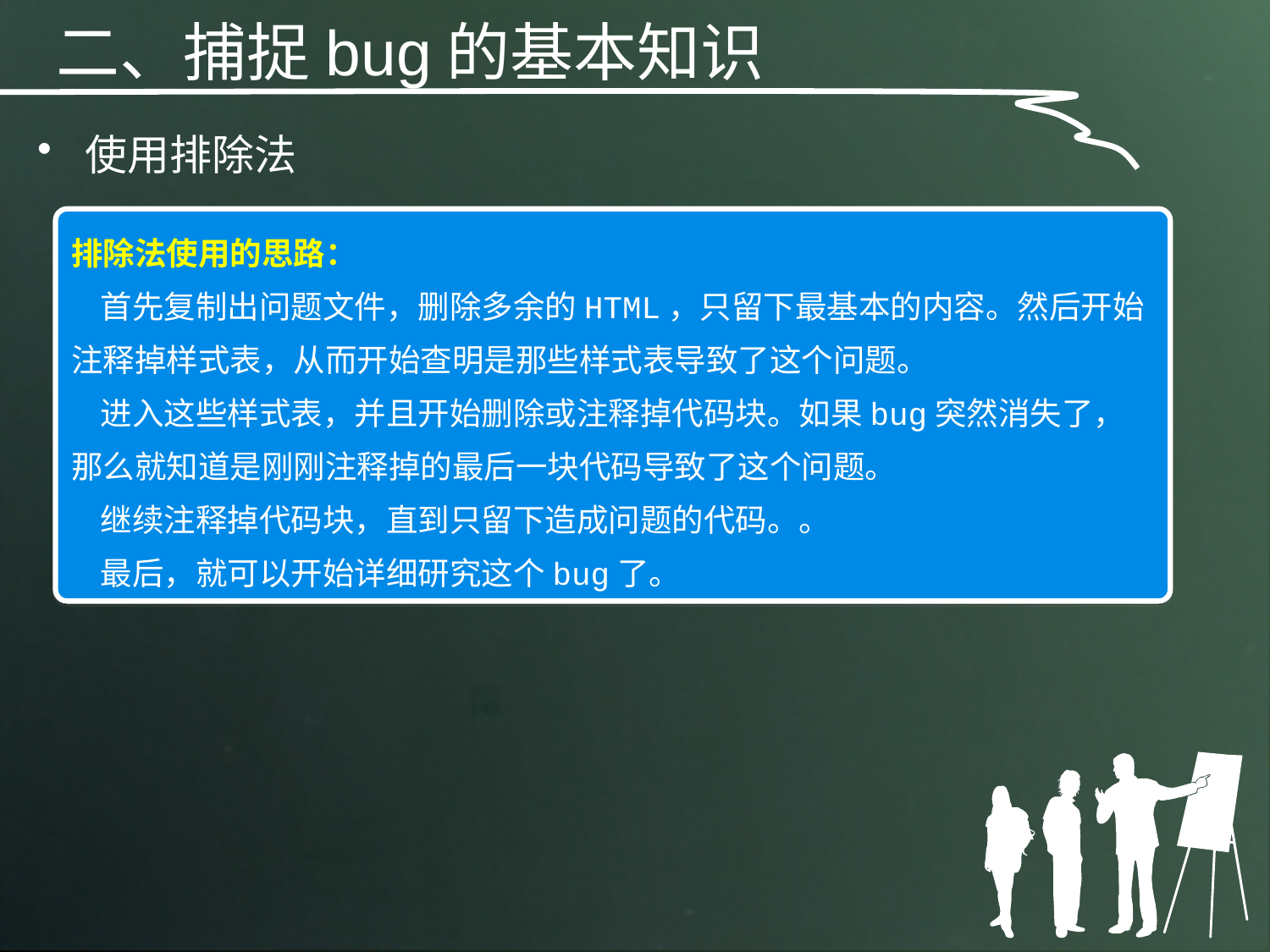

二、捕捉bug的基本知识

使用排除法

排除法使用的思路：
   首先复制出问题文件，删除多余的HTML，只留下最基本的内容。然后开始注释掉样式表，从而开始查明是那些样式表导致了这个问题。
   进入这些样式表，并且开始删除或注释掉代码块。如果bug突然消失了，那么就知道是刚刚注释掉的最后一块代码导致了这个问题。
   继续注释掉代码块，直到只留下造成问题的代码。。
   最后，就可以开始详细研究这个bug了。